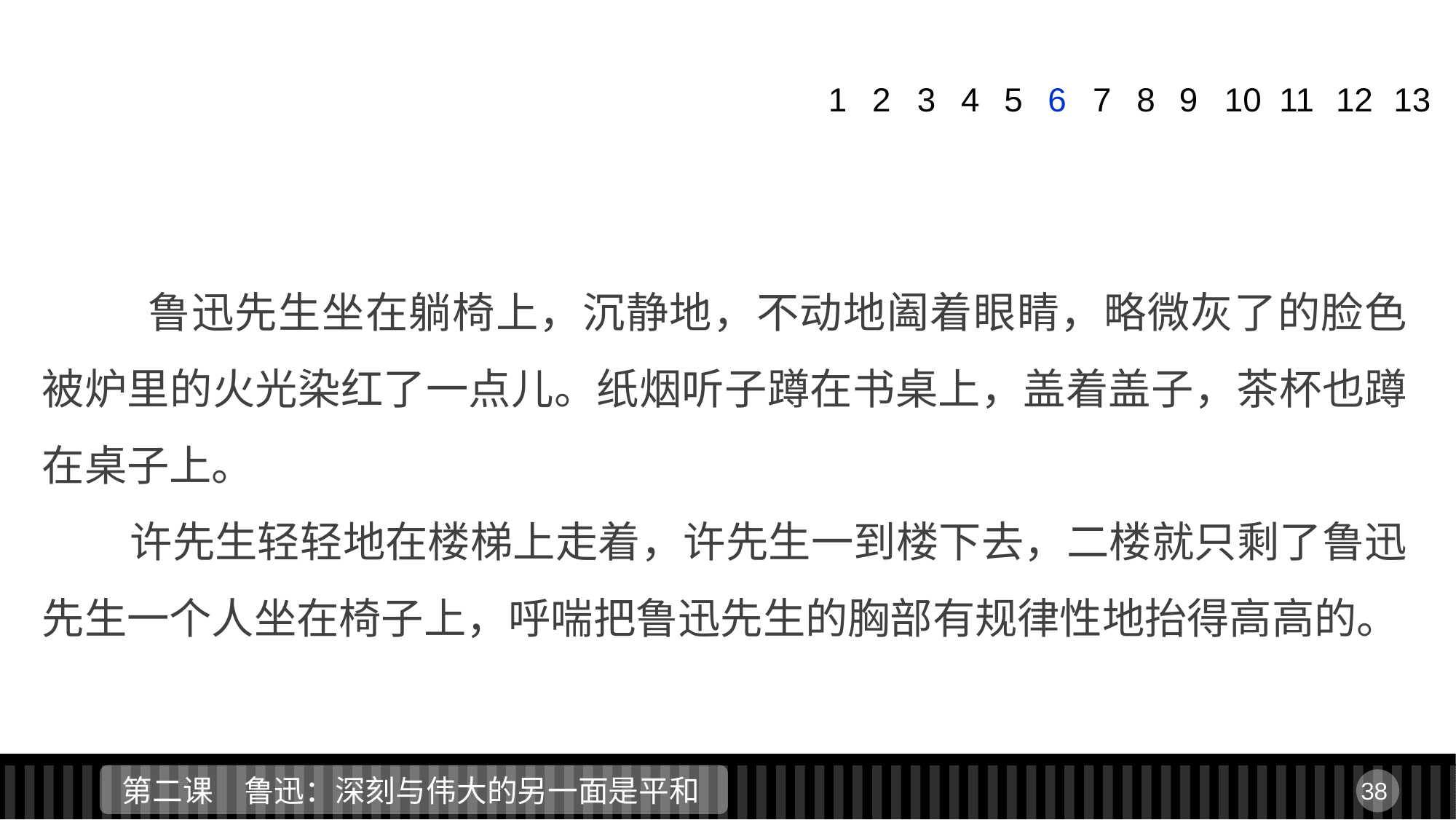

1
2
3
4
5
6
7
8
9
11
12
13
10
         鲁迅先生坐在躺椅上，沉静地，不动地阖着眼睛，略微灰了的脸色被炉里的火光染红了一点儿。纸烟听子蹲在书桌上，盖着盖子，茶杯也蹲在桌子上。
        许先生轻轻地在楼梯上走着，许先生一到楼下去，二楼就只剩了鲁迅先生一个人坐在椅子上，呼喘把鲁迅先生的胸部有规律性地抬得高高的。